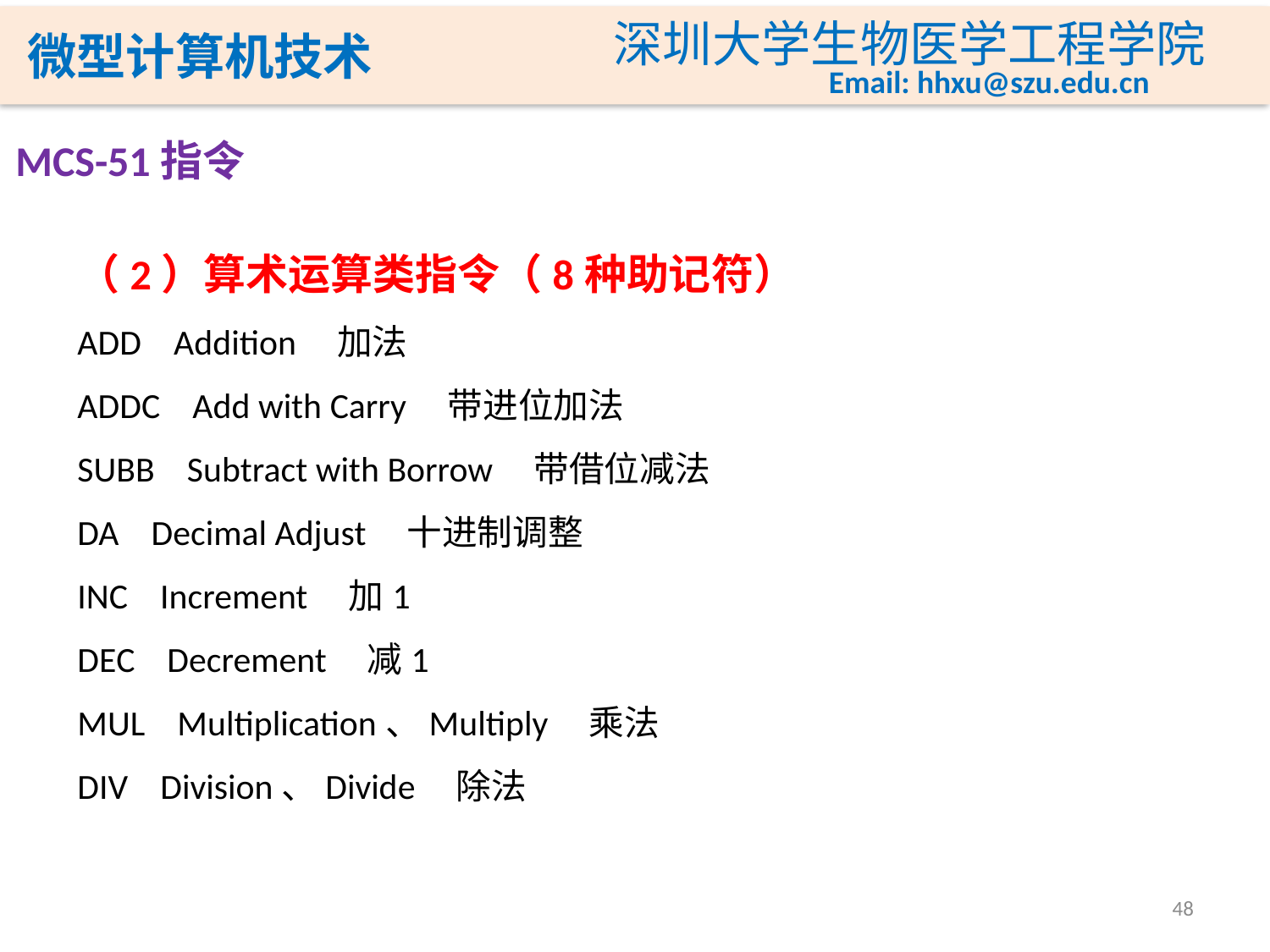

MCS-51指令
（2）算术运算类指令（8种助记符）
ADD    Addition    加法
ADDC    Add with Carry    带进位加法
SUBB    Subtract with Borrow    带借位减法
DA    Decimal Adjust    十进制调整
INC    Increment    加1
DEC    Decrement    减1
MUL    Multiplication、Multiply    乘法
DIV    Division、Divide    除法
48